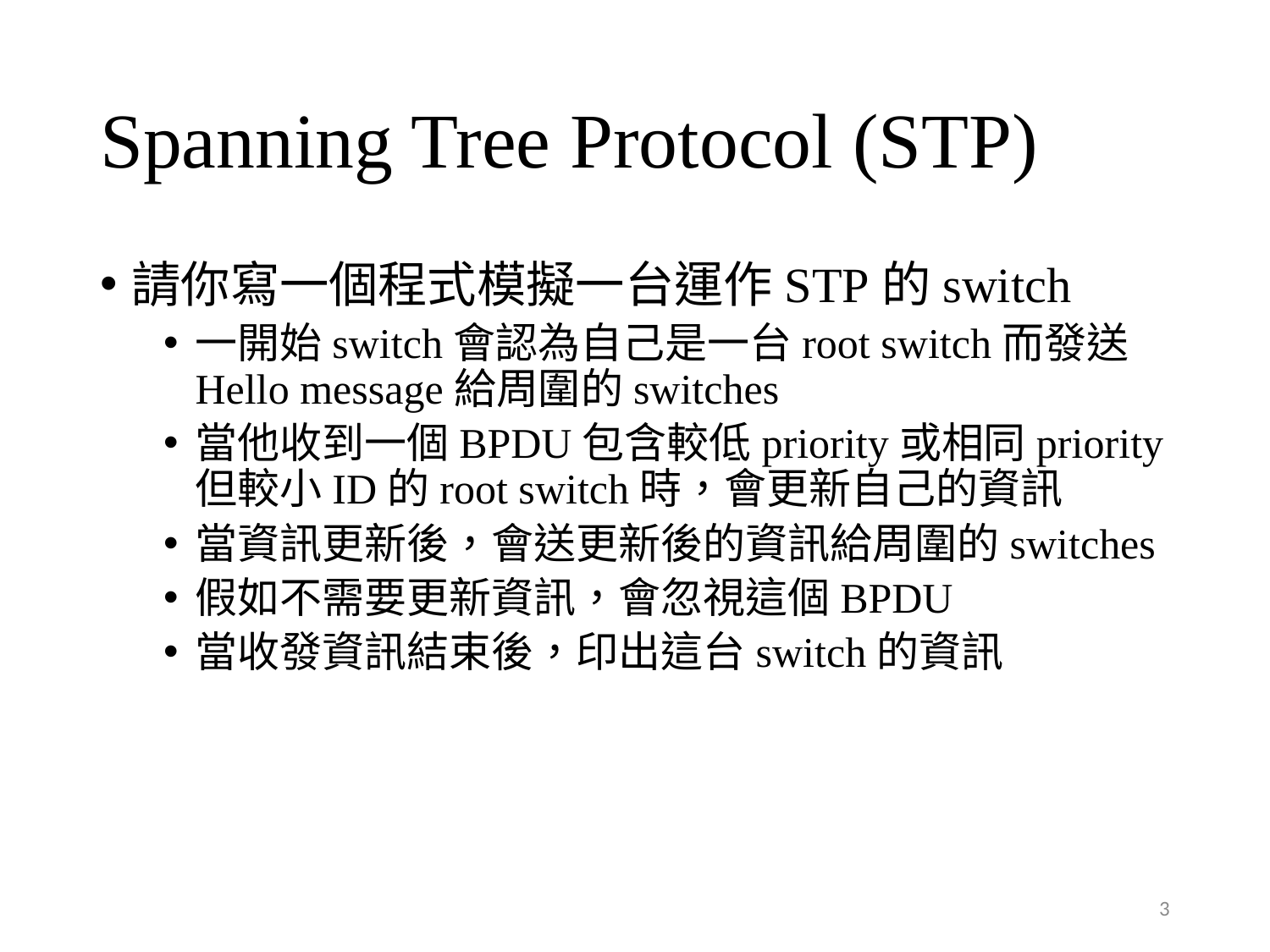

# Spanning Tree Protocol (STP)
請你寫一個程式模擬一台運作STP的switch
一開始switch會認為自己是一台root switch而發送Hello message給周圍的switches
當他收到一個BPDU包含較低priority或相同priority但較小ID的root switch時，會更新自己的資訊
當資訊更新後，會送更新後的資訊給周圍的switches
假如不需要更新資訊，會忽視這個BPDU
當收發資訊結束後，印出這台switch的資訊
3